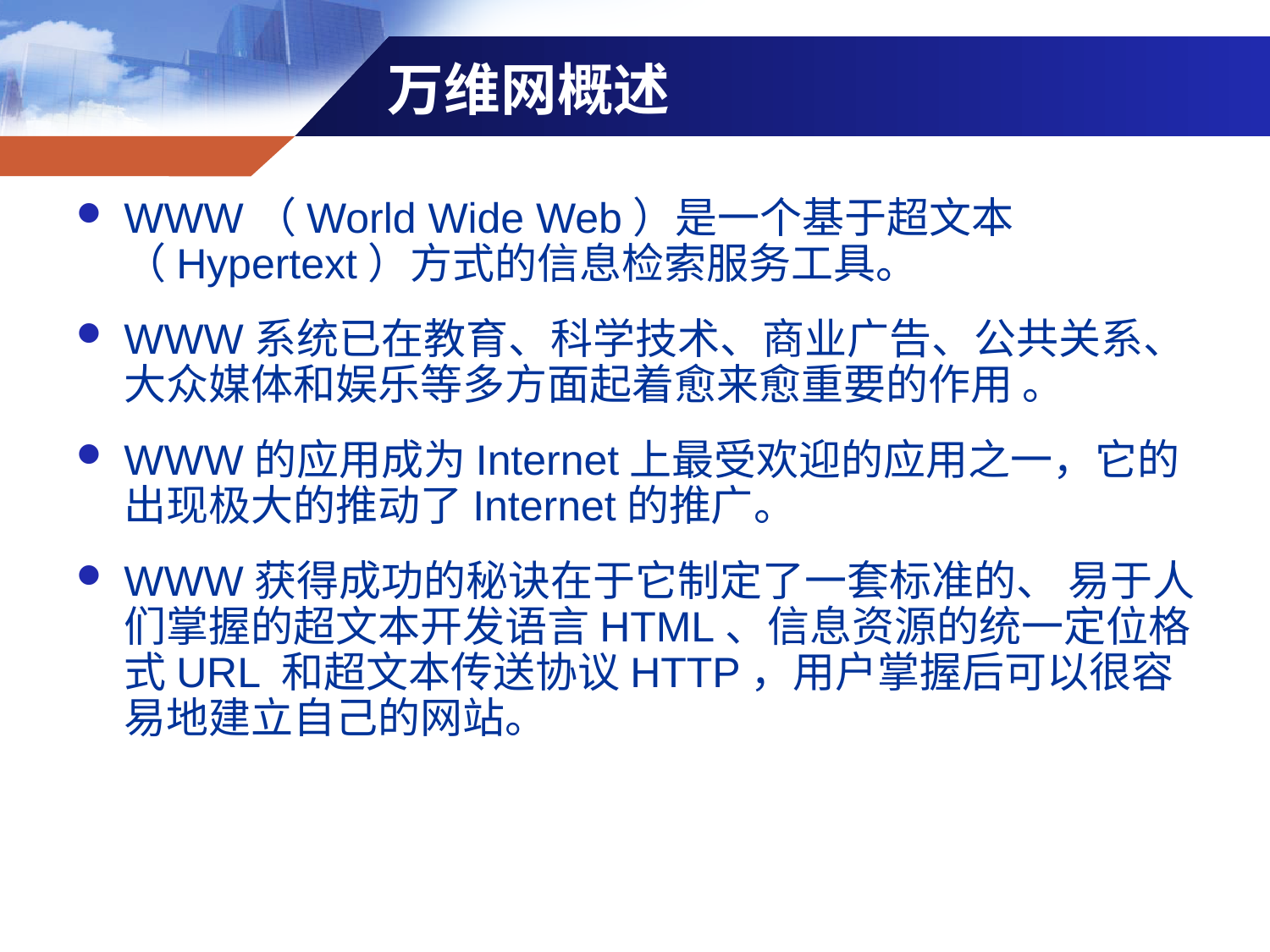

# 万维网概述
WWW（World Wide Web）是一个基于超文本（Hypertext）方式的信息检索服务工具。
WWW系统已在教育、科学技术、商业广告、公共关系、大众媒体和娱乐等多方面起着愈来愈重要的作用 。
WWW的应用成为Internet上最受欢迎的应用之一，它的出现极大的推动了Internet的推广。
WWW获得成功的秘诀在于它制定了一套标准的、 易于人们掌握的超文本开发语言HTML、信息资源的统一定位格式URL 和超文本传送协议HTTP，用户掌握后可以很容易地建立自己的网站。